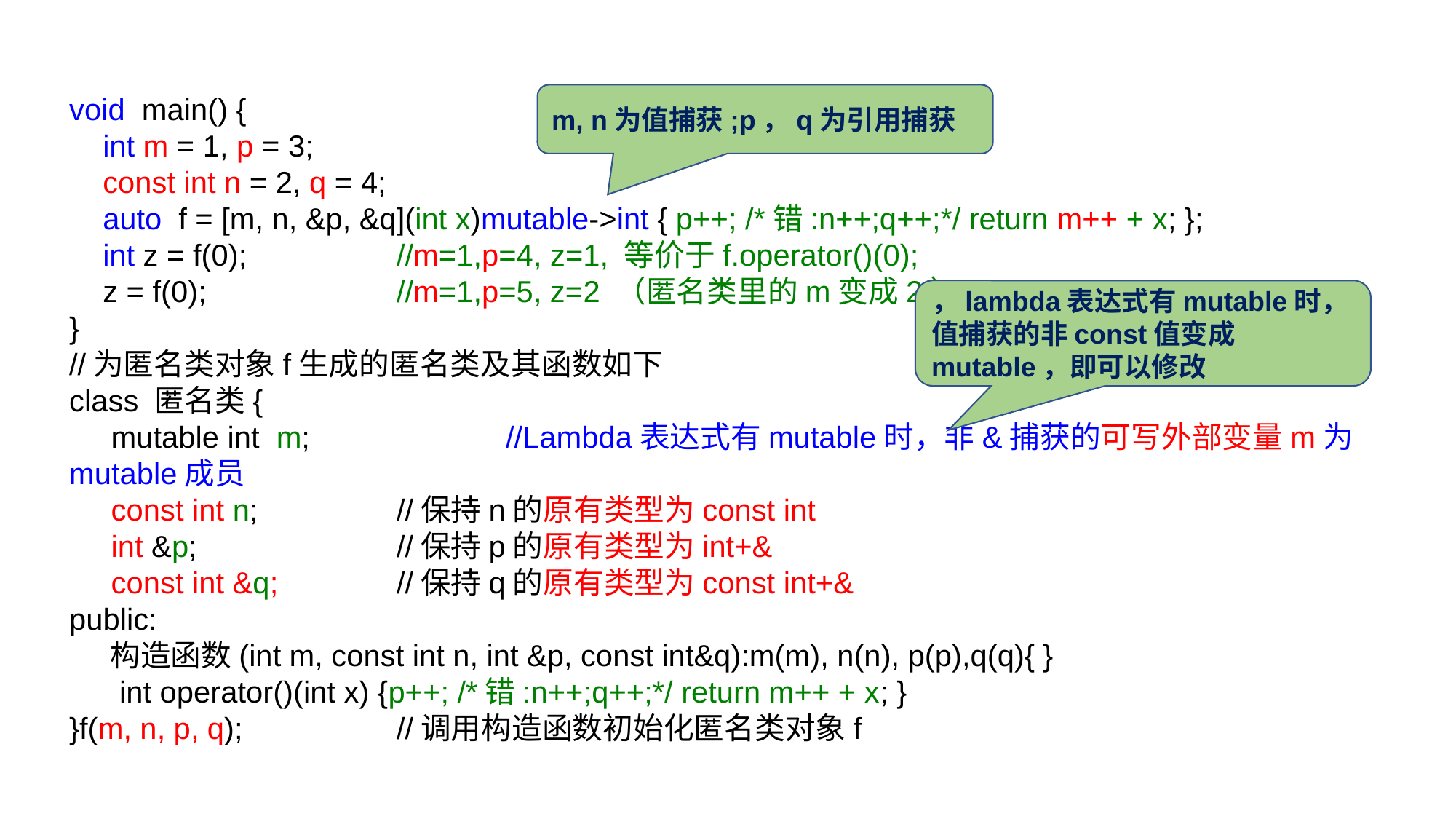

void  main() {
    int m = 1, p = 3;
    const int n = 2, q = 4;
    auto  f = [m, n, &p, &q](int x)mutable->int { p++; /*错:n++;q++;*/ return m++ + x; };
    int z = f(0);     	//m=1,p=4, z=1, 等价于f.operator()(0);
    z = f(0);          	//m=1,p=5, z=2 （匿名类里的m变成2）
}
//为匿名类对象f生成的匿名类及其函数如下
class 匿名类{
     mutable int  m;		//Lambda表达式有mutable时，非&捕获的可写外部变量m为mutable成员
     const int n;  		//保持n的原有类型为const int
     int &p;		//保持p的原有类型为int+&
     const int &q;		//保持q的原有类型为const int+&
public:
     构造函数(int m, const int n, int &p, const int&q):m(m), n(n), p(p),q(q){ }
      int operator()(int x) {p++; /*错:n++;q++;*/ return m++ + x; }
}f(m, n, p, q);  		//调用构造函数初始化匿名类对象f
m, n为值捕获;p，q为引用捕获
，lambda表达式有mutable时，值捕获的非const值变成mutable，即可以修改